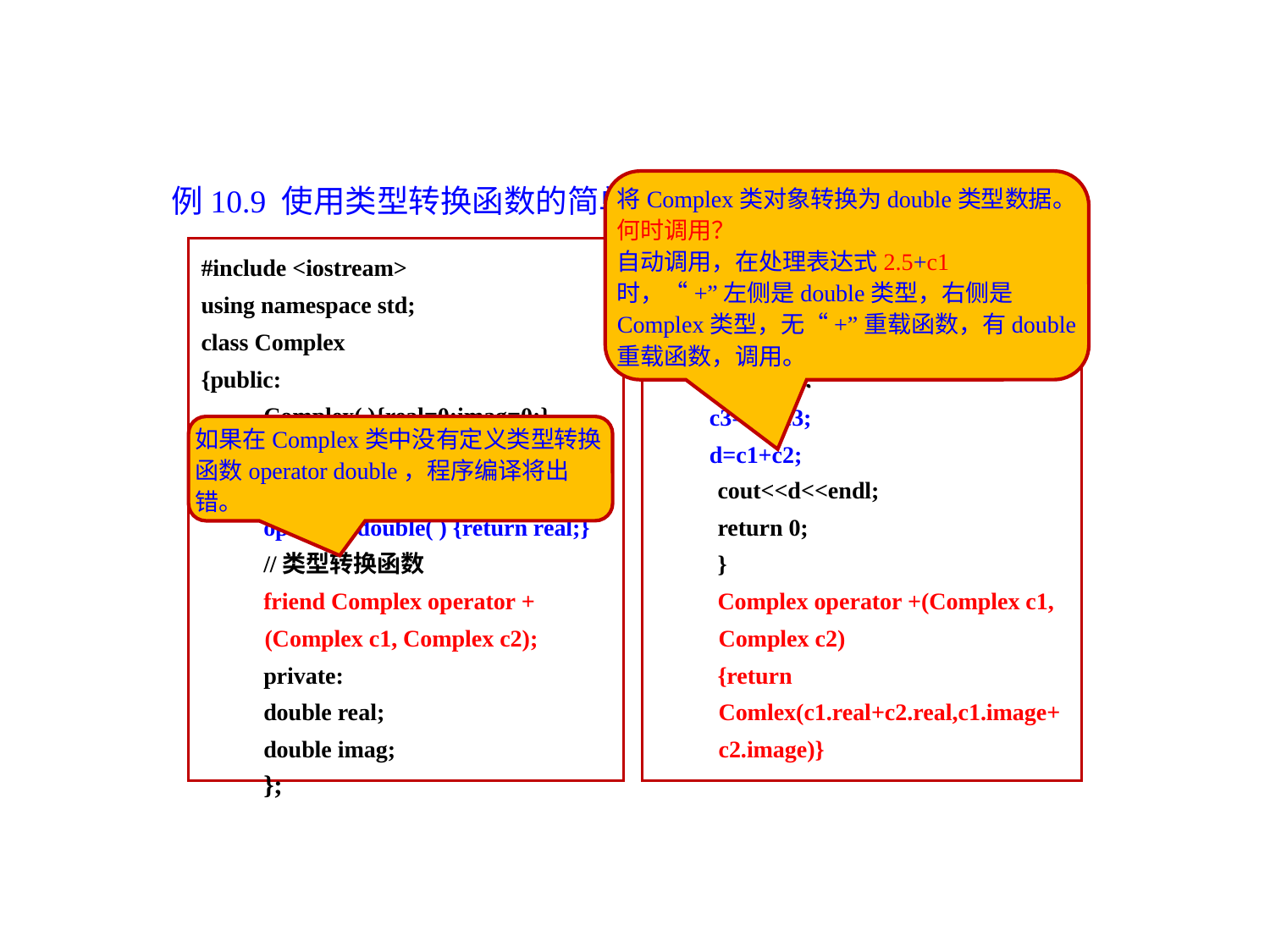

将Complex类对象转换为double类型数据。
何时调用？
自动调用，在处理表达式2.5+c1时，“+”左侧是double类型，右侧是Complex类型，无“+”重载函数，有double重载函数，调用。
例10.9 使用类型转换函数的简单例子。

#include <iostream>
using namespace std;
class Complex
{public:
Complex( ){real=0;imag=0;}
Complex(double r,double i){real=r;imag=i;}
operator double( ) {return real;}
//类型转换函数
friend Complex operator +(Complex c1, Complex c2);
private:
double real;
double imag;
};

int main( )
{
Complex c1(3,4),c2(5,-10),c3;
double d;
d=2.5+c1;

cout<<d<<endl;
return 0;
}
Complex operator +(Complex c1, Complex c2)
{return  Comlex(c1.real+c2.real,c1.image+c2.image)}
c3=c1+c3;
d=c1+c2;
如果在Complex类中没有定义类型转换函数operator double，程序编译将出错。